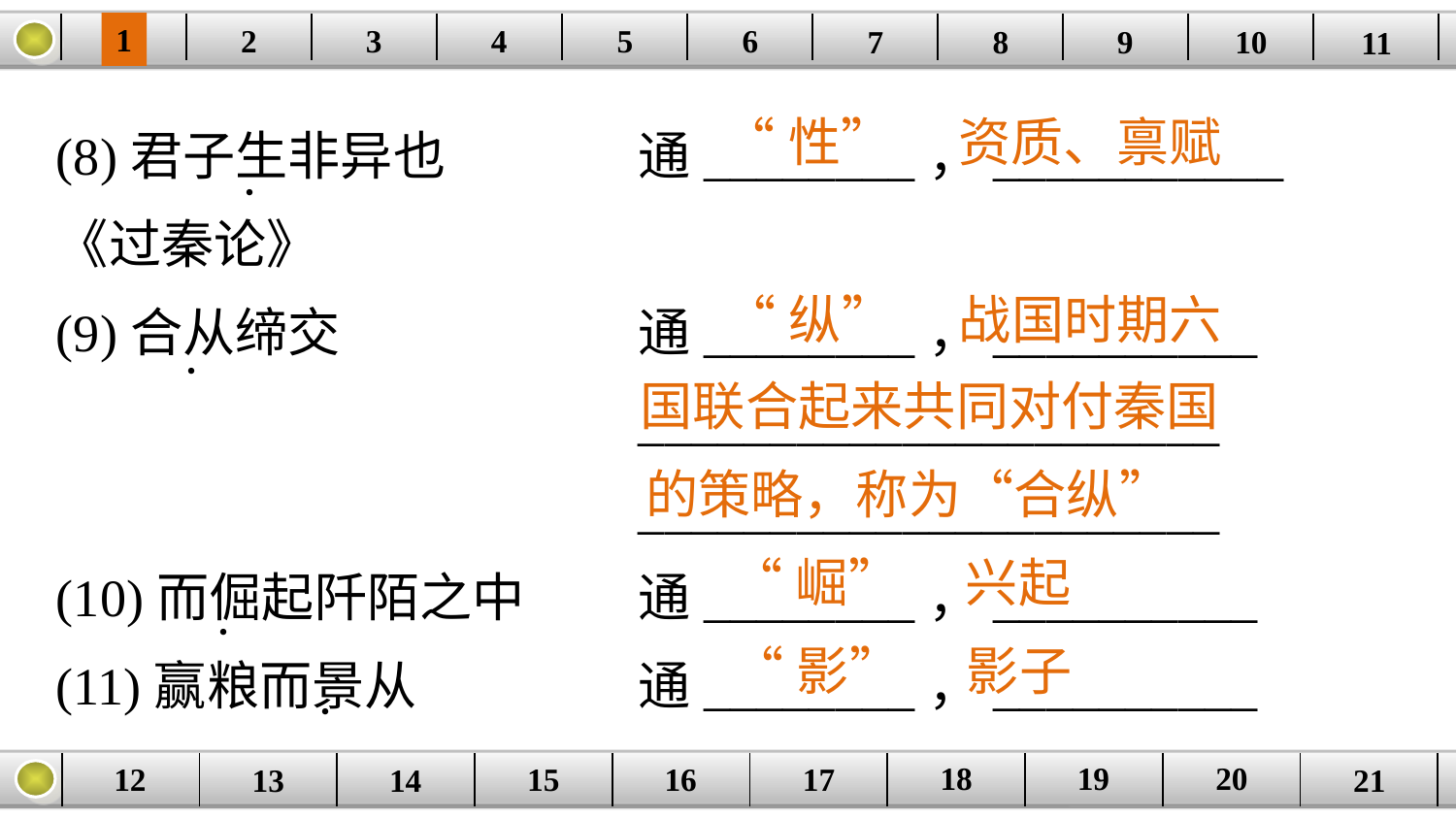

1
2
3
4
|  |  |  |  |  |  |  |  |  |  |  |
| --- | --- | --- | --- | --- | --- | --- | --- | --- | --- | --- |
5
6
7
8
9
10
11

(8)君子生非异也  		通________，___________
《过秦论》
(9)合从缔交  		通________，__________
				______________________
				______________________
(10)而倔起阡陌之中  	通________，__________
(11)赢粮而景从  		通________，__________
“性” 　资质、禀赋
·
“纵” 　战国时期六
·
国联合起来共同对付秦国
的策略，称为“合纵”
“崛”　 兴起
·
“影” 　影子
·
20
19

18
17
16
12
15
14
|  |  |  |  |  |  |  |  |  |  |
| --- | --- | --- | --- | --- | --- | --- | --- | --- | --- |
13
21